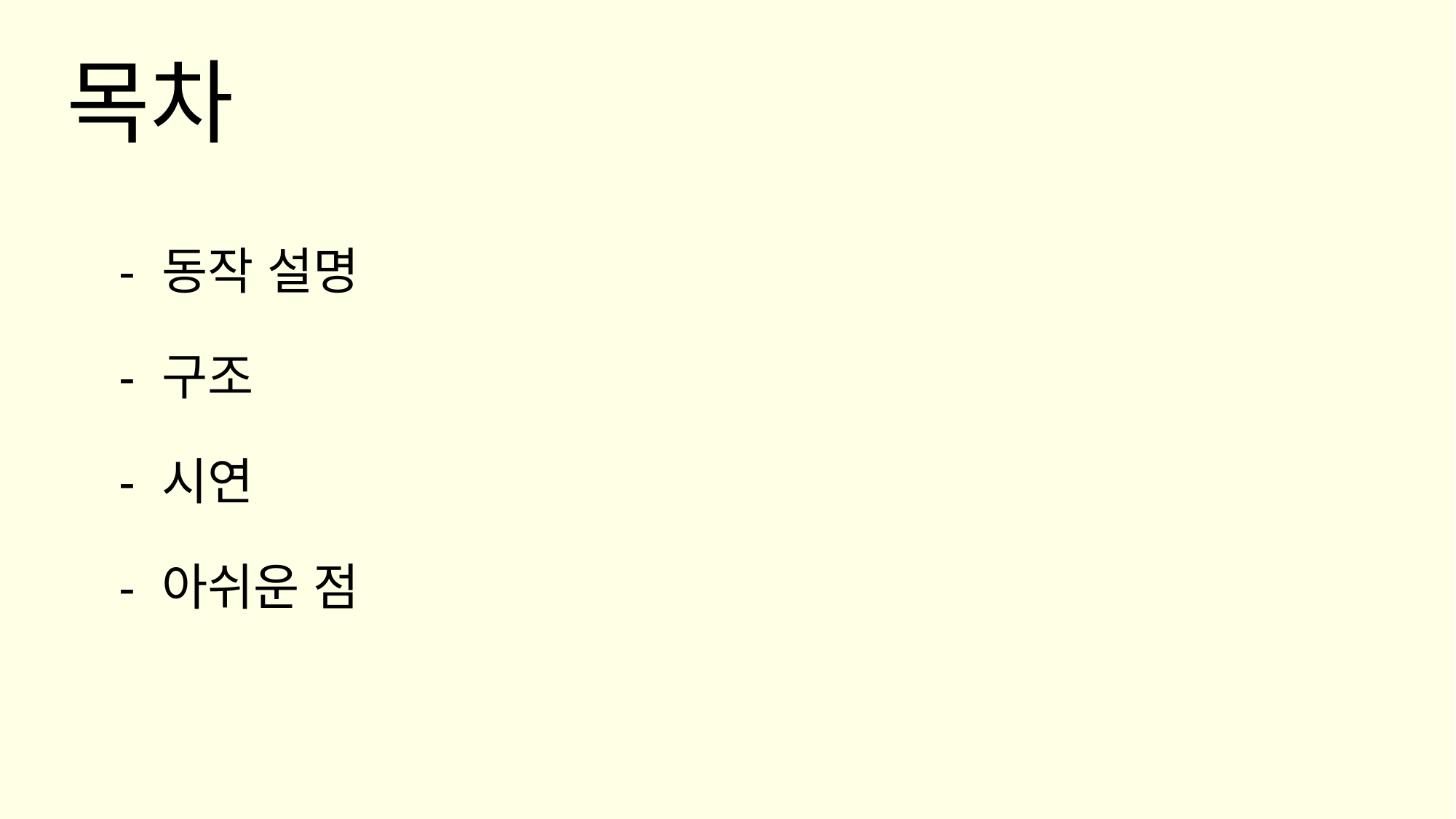

목차
- 동작 설명
- 구조
- 시연
- 아쉬운 점